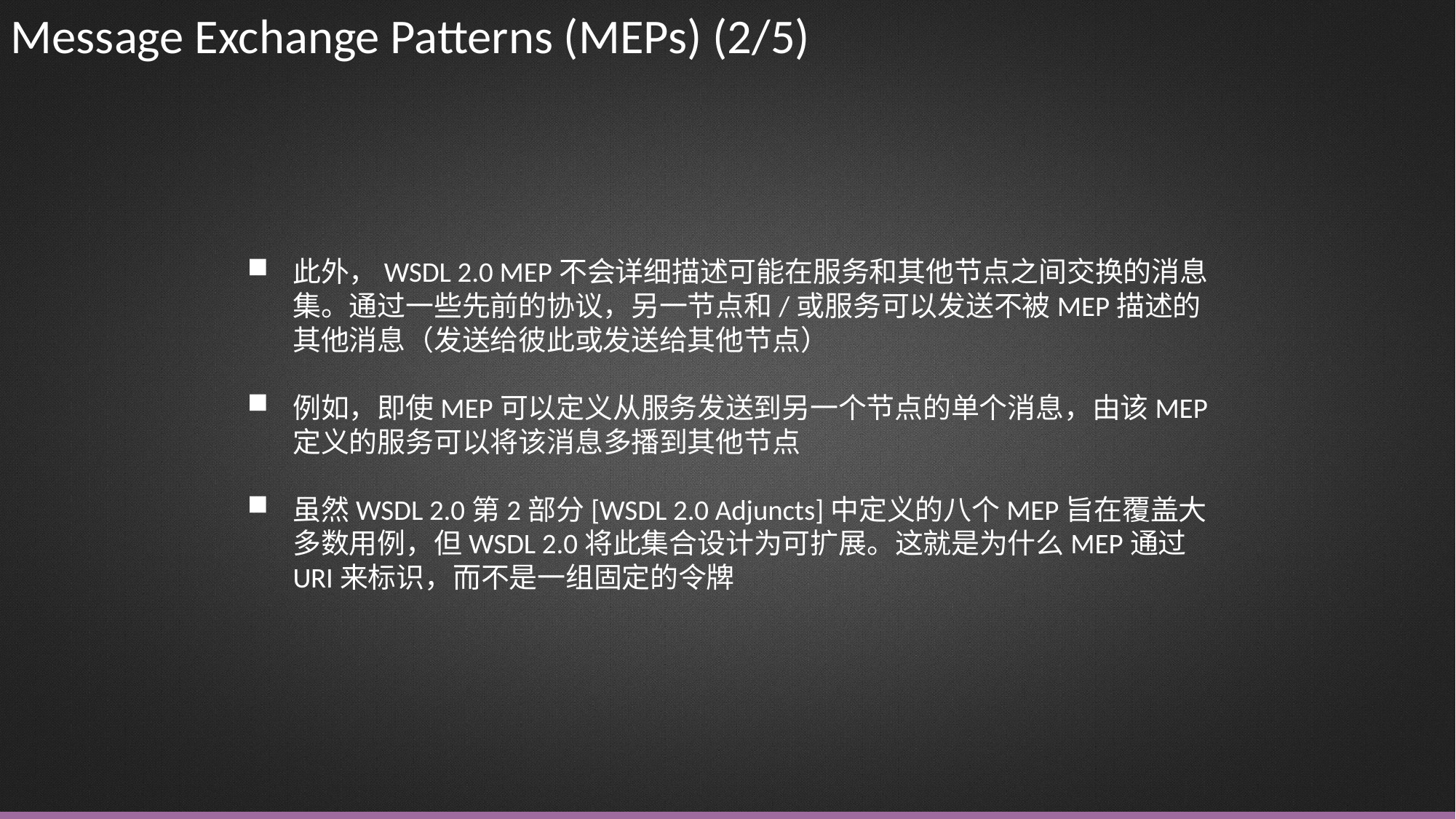

Message Exchange Patterns (MEPs) (2/5)

此外，WSDL 2.0 MEP不会详细描述可能在服务和其他节点之间交换的消息集。通过一些先前的协议，另一节点和/或服务可以发送不被MEP描述的其他消息（发送给彼此或发送给其他节点）

例如，即使MEP可以定义从服务发送到另一个节点的单个消息，由该MEP定义的服务可以将该消息多播到其他节点

虽然WSDL 2.0第2部分[WSDL 2.0 Adjuncts]中定义的八个MEP旨在覆盖大多数用例，但WSDL 2.0将此集合设计为可扩展。这就是为什么MEP通过URI来标识，而不是一组固定的令牌